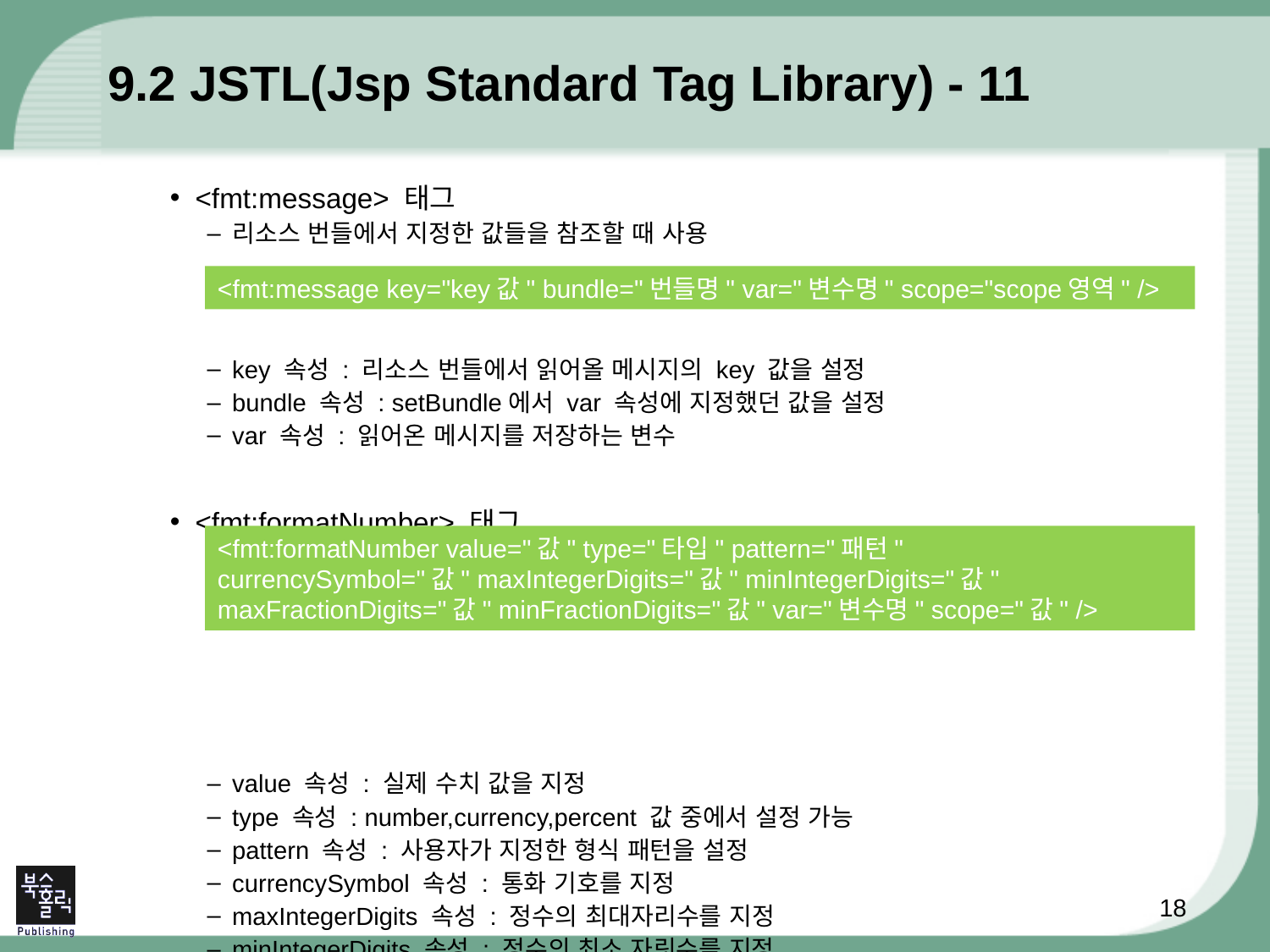

# 9.2 JSTL(Jsp Standard Tag Library) - 11
<fmt:message> 태그
리소스 번들에서 지정한 값들을 참조할 때 사용

key 속성 : 리소스 번들에서 읽어올 메시지의 key 값을 설정
bundle 속성 : setBundle에서 var 속성에 지정했던 값을 설정
var 속성 : 읽어온 메시지를 저장하는 변수

<fmt:formatNumber> 태그
수치 데이터를 특정 포맷으로 설정 시 사용되는 태그

value 속성 : 실제 수치 값을 지정
type 속성 : number,currency,percent 값 중에서 설정 가능
pattern 속성 : 사용자가 지정한 형식 패턴을 설정
currencySymbol 속성 : 통화 기호를 지정
maxIntegerDigits 속성 : 정수의 최대자리수를 지정
minIntegerDigits 속성 : 정수의 최소 자릿수를 지정
maxFractionDigits 속성 : 소수점 이하 최대 자리수를 지정
minFractionDigits 속성 : 소수점 이하 최소 자릿수를 지정
<fmt:message key="key값" bundle="번들명" var="변수명" scope="scope영역" />
<fmt:formatNumber value="값" type="타입" pattern="패턴"
currencySymbol="값" maxIntegerDigits="값" minIntegerDigits="값"
maxFractionDigits="값" minFractionDigits="값" var="변수명" scope="값" />
18